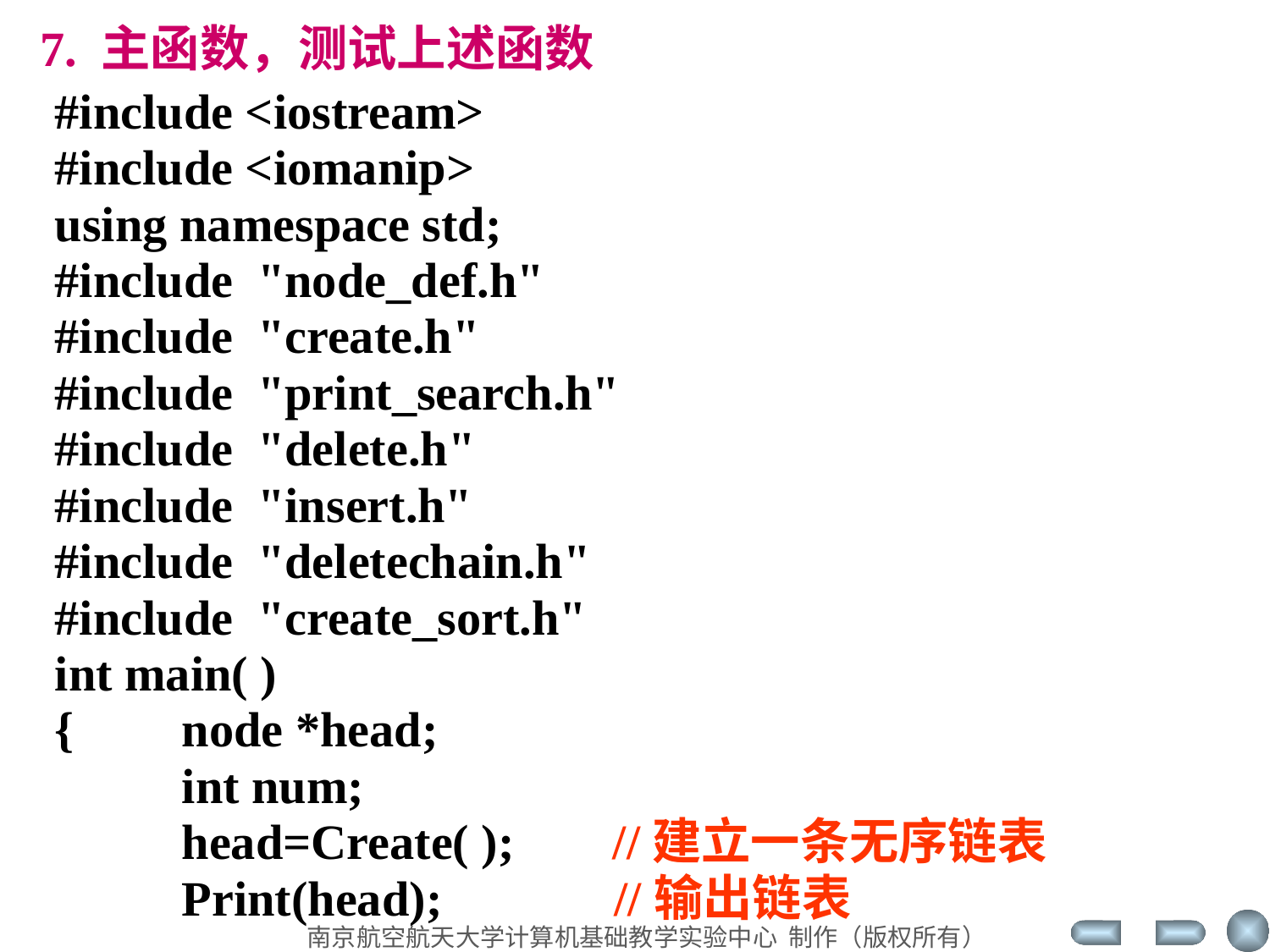

7. 主函数，测试上述函数
#include <iostream>
#include <iomanip>
using namespace std;
#include  "node_def.h"
#include  "create.h"
#include  "print_search.h"
#include  "delete.h"
#include  "insert.h"
#include  "deletechain.h"
#include  "create_sort.h"
int main( )
{	node *head;
	int num;
	head=Create( );        //建立一条无序链表
	Print(head);              //输出链表